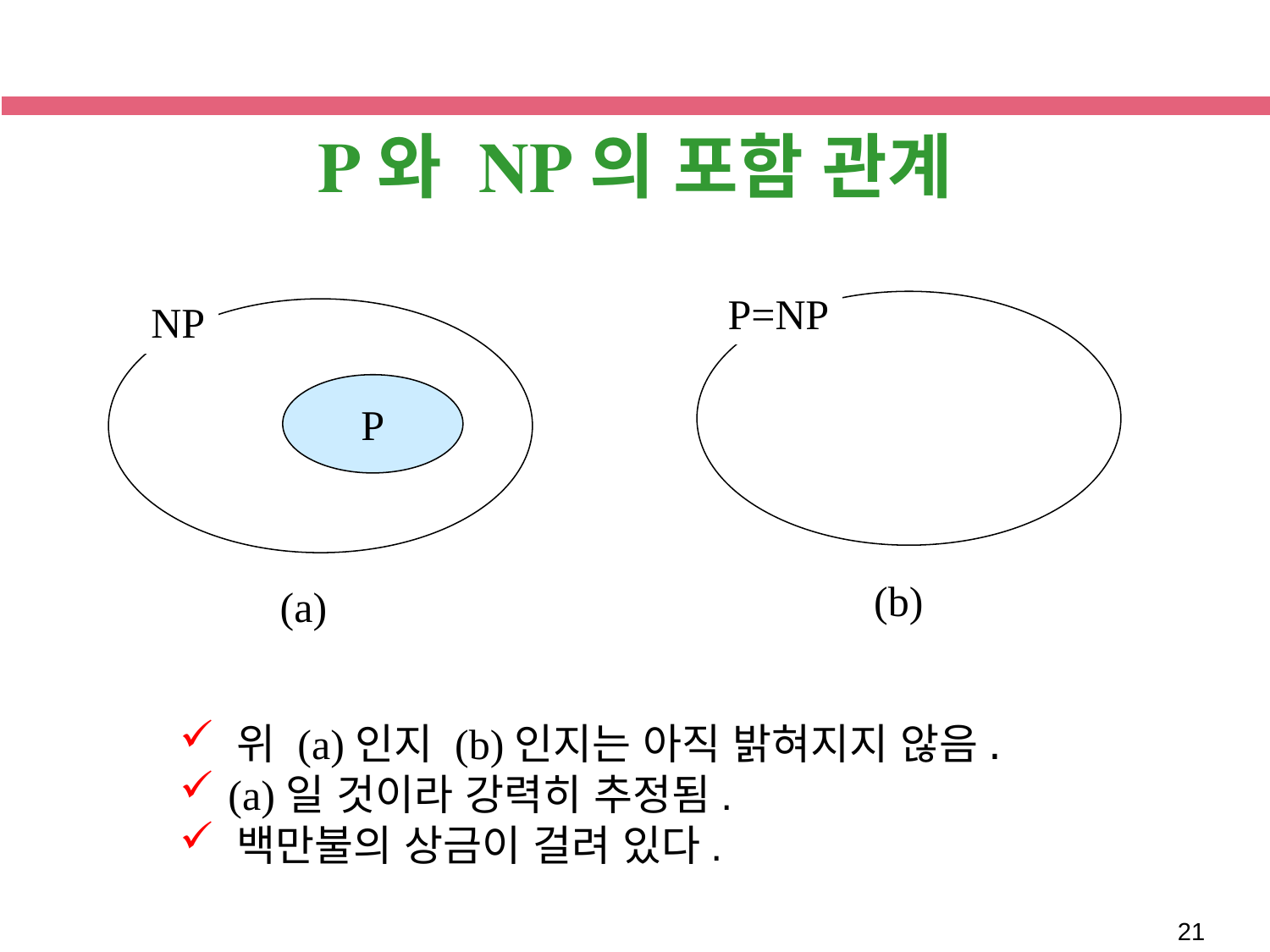

P와 NP의 포함 관계
P=NP
NP

P
(b)
(a)
 위 (a)인지 (b)인지는 아직 밝혀지지 않음.
 (a)일 것이라 강력히 추정됨.
 백만불의 상금이 걸려 있다.